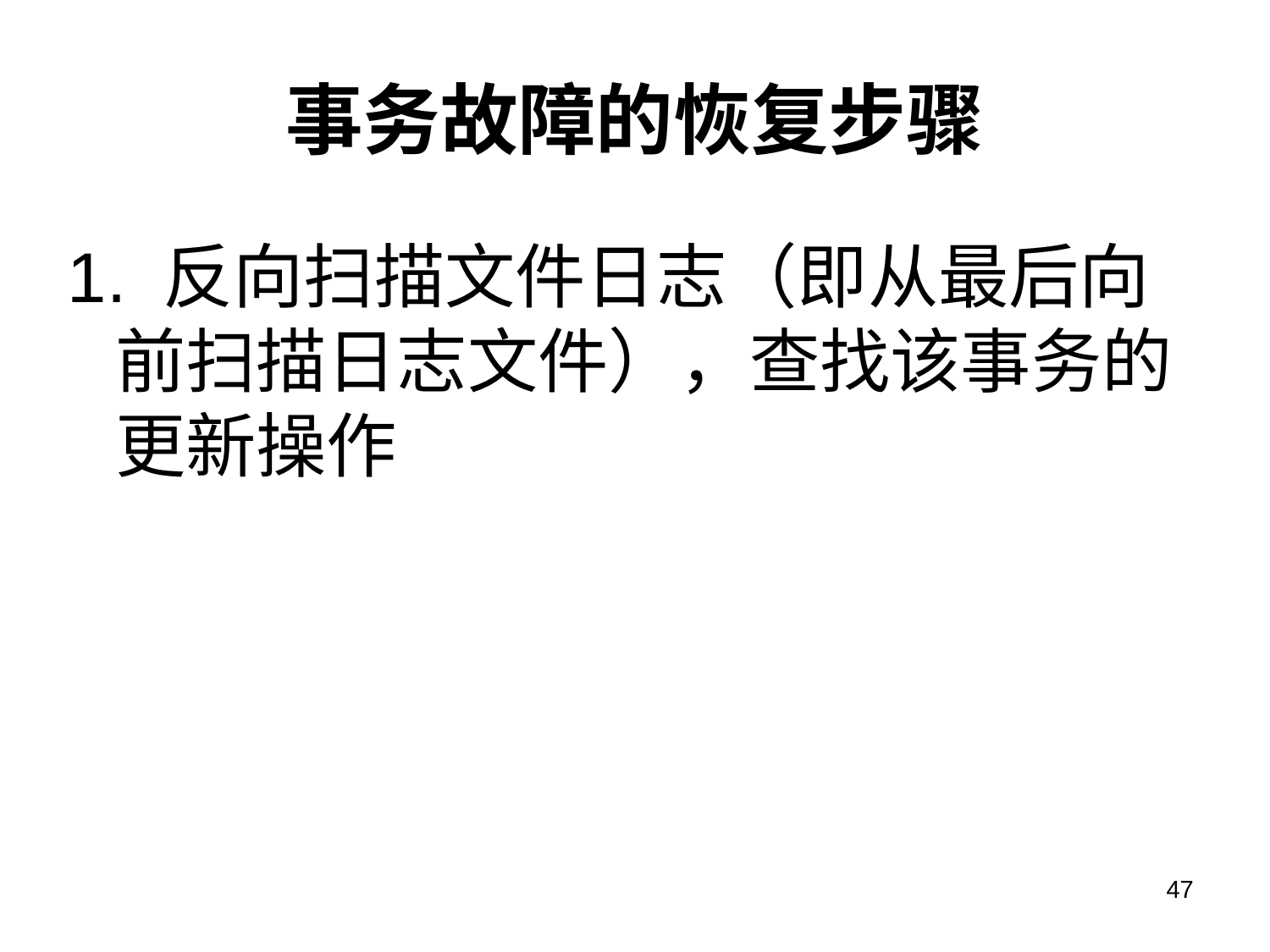

# 事务故障的恢复步骤
1. 反向扫描文件日志（即从最后向前扫描日志文件），查找该事务的更新操作

47